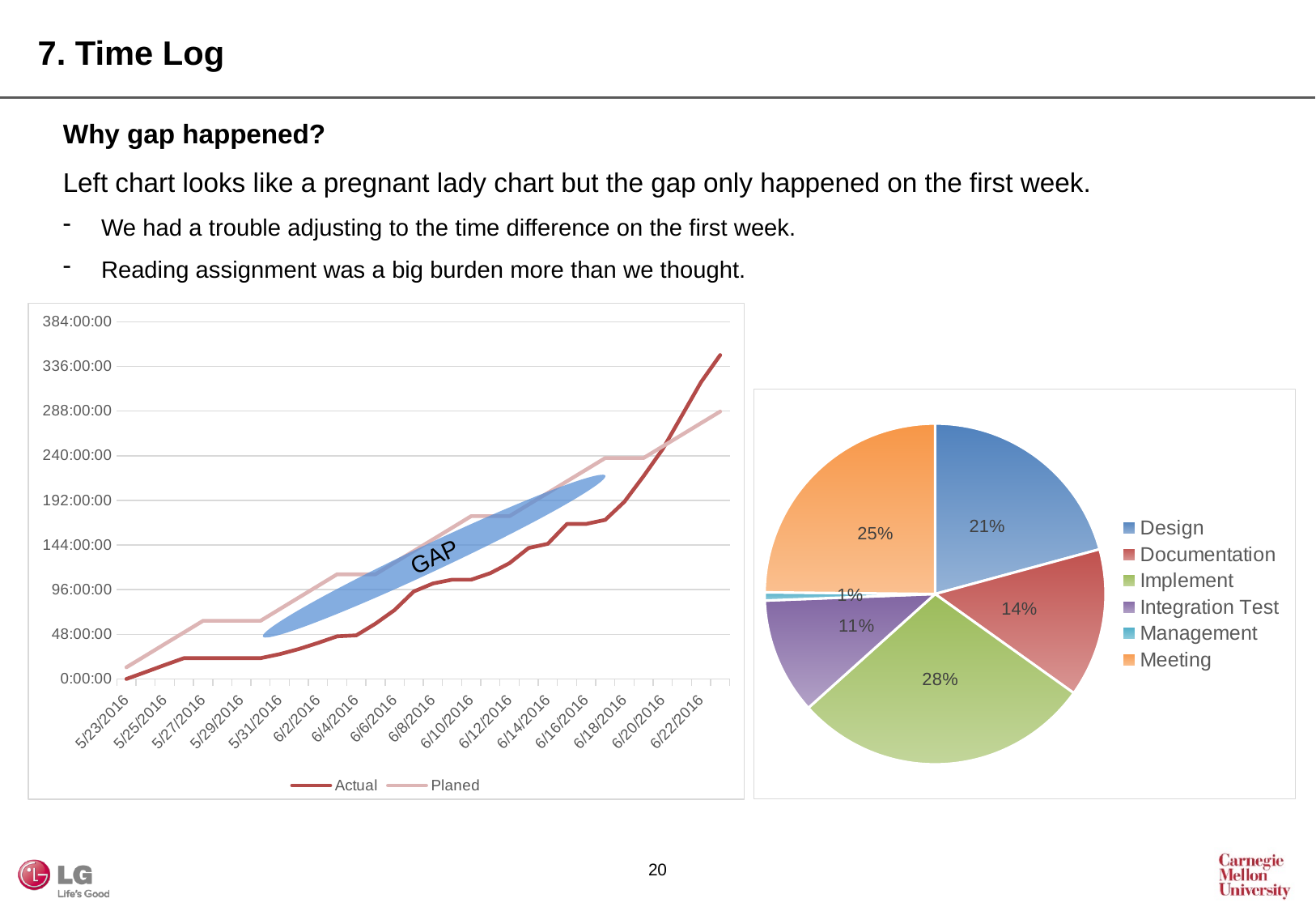

7. Time Log
Why gap happened?
Left chart looks like a pregnant lady chart but the gap only happened on the first week.
We had a trouble adjusting to the time difference on the first week.
Reading assignment was a big burden more than we thought.

### Chart

| Category | Actual | Planed |
|---|---|---|
| 42513 | 0.0 | 0.5208333333333334 |
| 42514 | 0.30972222222222223 | 1.0416666666666667 |
| 42515 | 0.6222337962962963 | 1.5624999999999998 |
| 42516 | 0.9298958333333334 | 2.083333333333333 |
| 42517 | 0.9298958333333334 | 2.604166666666666 |
| 42518 | 0.9298958333333334 | 2.604166666666666 |
| 42519 | 0.9298958333333334 | 2.604166666666666 |
| 42520 | 0.9298958333333334 | 2.604166666666666 |
| 42521 | 1.1097569444444444 | 3.1249999999999996 |
| 42522 | 1.3386342592592593 | 3.6458333333333326 |
| 42523 | 1.6133101851851852 | 4.166666666666666 |
| 42524 | 1.909502314814815 | 4.687499999999999 |
| 42525 | 1.9512384259259261 | 4.687499999999999 |
| 42526 | 2.4753935185185187 | 4.687499999999999 |
| 42527 | 3.083842592592593 | 5.208333333333332 |
| 42528 | 3.9153935185185187 | 5.729166666666665 |
| 42529 | 4.274976851851852 | 6.249999999999998 |
| 42530 | 4.444675925925926 | 6.770833333333331 |
| 42531 | 4.444675925925926 | 7.291666666666664 |
| 42532 | 4.737962962962963 | 7.291666666666664 |
| 42533 | 5.1865625 | 7.291666666666664 |
| 42534 | 5.8662731481481485 | 7.812499999999997 |
| 42535 | 6.051354166666667 | 8.33333333333333 |
| 42536 | 6.943668981481482 | 8.854166666666664 |
| 42537 | 6.943668981481482 | 9.374999999999996 |
| 42538 | 7.124131944444445 | 9.895833333333329 |
| 42539 | 7.938391203703704 | 9.895833333333329 |
| 42540 | 9.085347222222222 | 9.895833333333329 |
| 42541 | 10.296319444444444 | 10.41666666666666 |
| 42542 | 11.79625 | 10.937499999999993 |
| 42543 | 13.296180555555557 | 11.458333333333325 |
| 42544 | 14.50715277777778 | 11.979166666666657 |

### Chart

| Category | 총합계 |
|---|---|
| Design | 2.4579513888888886 |
| Documentation | 1.6679166666666667 |
| Implement | 3.3672800925925928 |
| Integration Test | 1.3052777777777775 |
| Management | 0.09166666666666667 |
| Meeting | 2.938877314814815 |
GAP
20